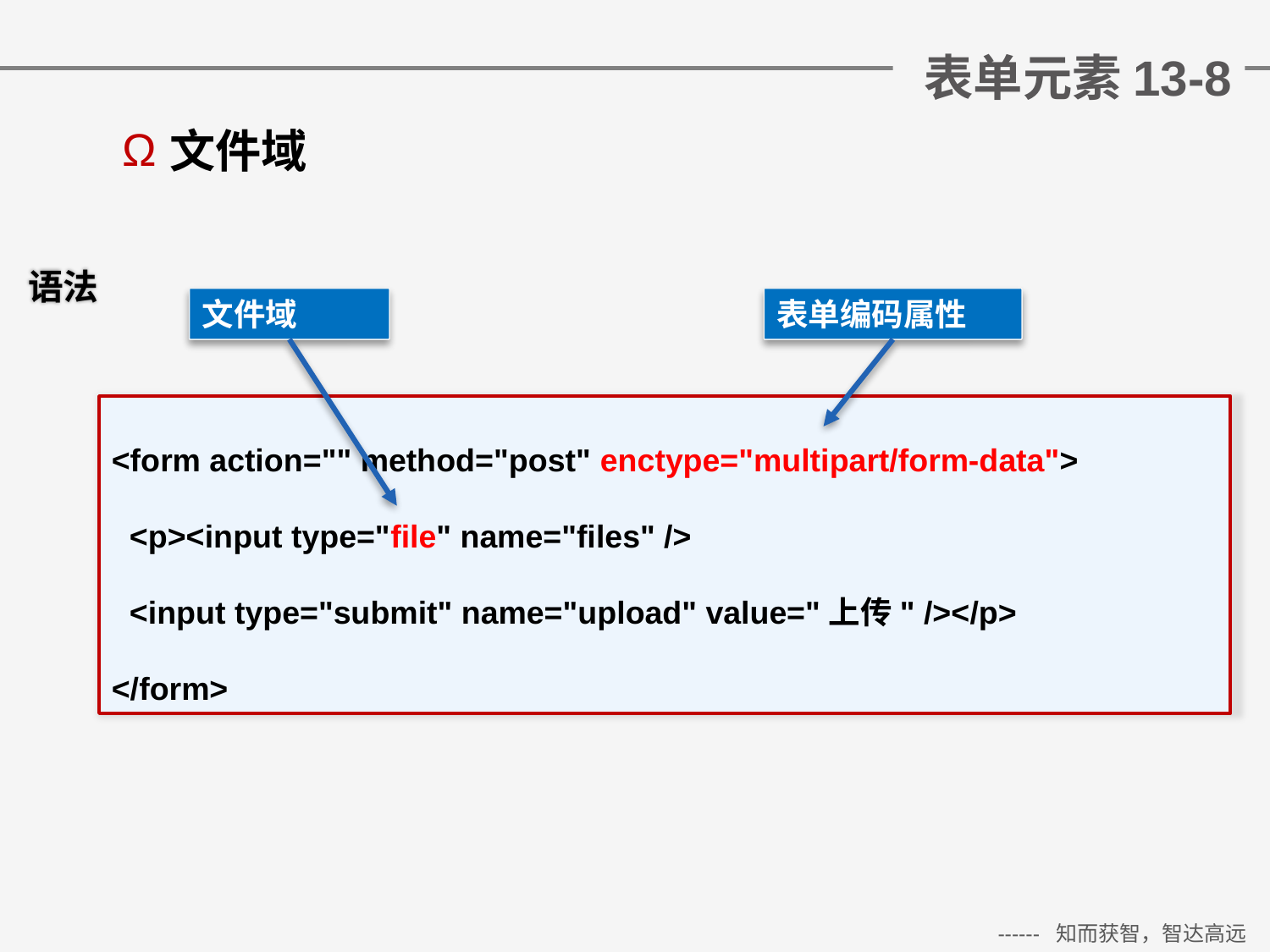

# 表单元素13-8
文件域
语法
文件域
表单编码属性
<form action="" method="post" enctype="multipart/form-data">
  <p><input type="file" name="files" />
  <input type="submit" name="upload" value="上传" /></p>
</form>